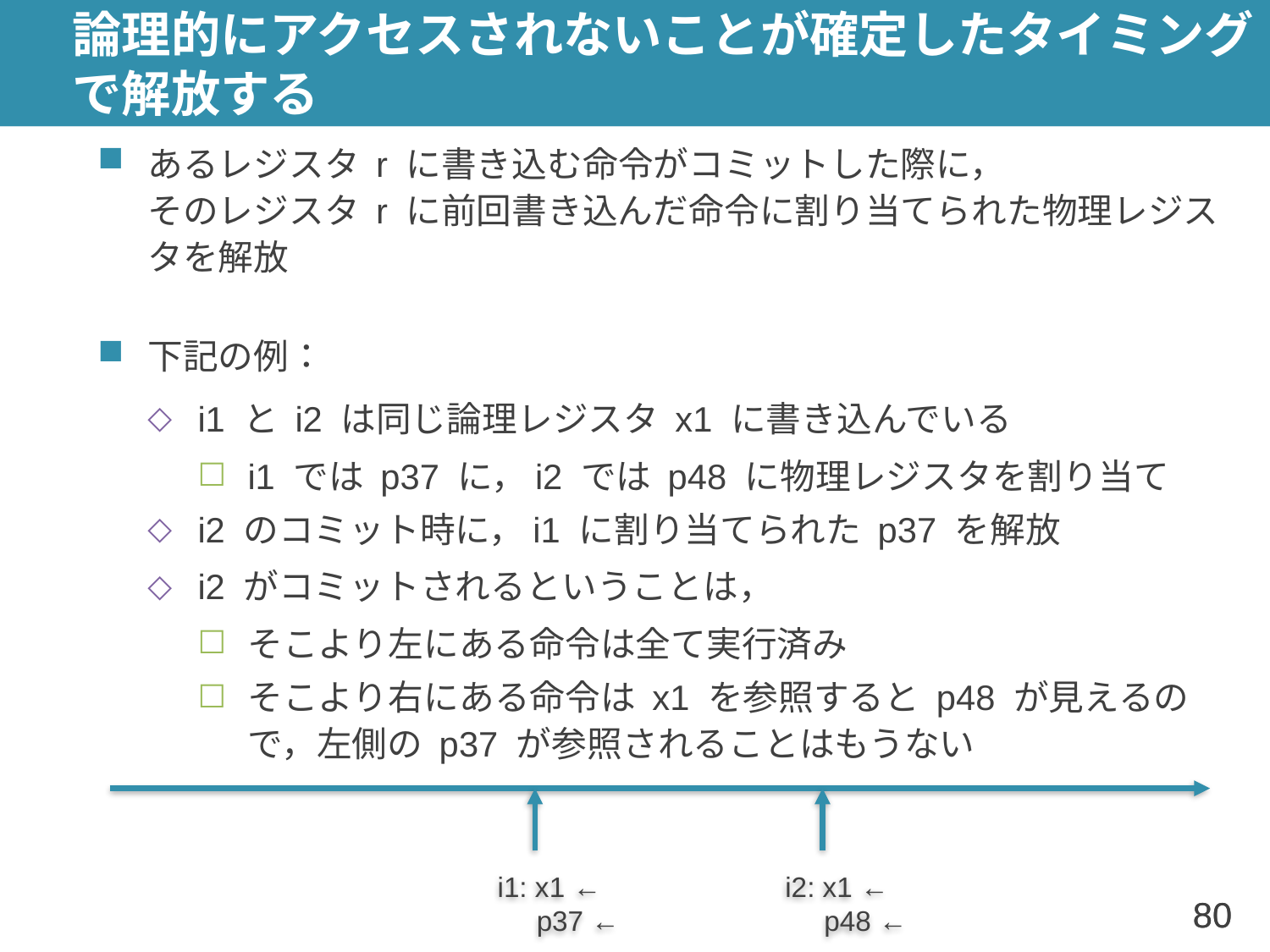

# 論理的にアクセスされないことが確定したタイミングで解放する
あるレジスタ r に書き込む命令がコミットした際に，
そのレジスタ r に前回書き込んだ命令に割り当てられた物理レジスタを解放
下記の例：
i1 と i2 は同じ論理レジスタ x1 に書き込んでいる
i1 では p37 に，i2 では p48 に物理レジスタを割り当て
i2 のコミット時に，i1 に割り当てられた p37 を解放
i2 がコミットされるということは，
そこより左にある命令は全て実行済み
そこより右にある命令は x1 を参照すると p48 が見えるので，左側の p37 が参照されることはもうない
i1: x1 ←
     p37 ←
i2: x1 ←
     p48 ←